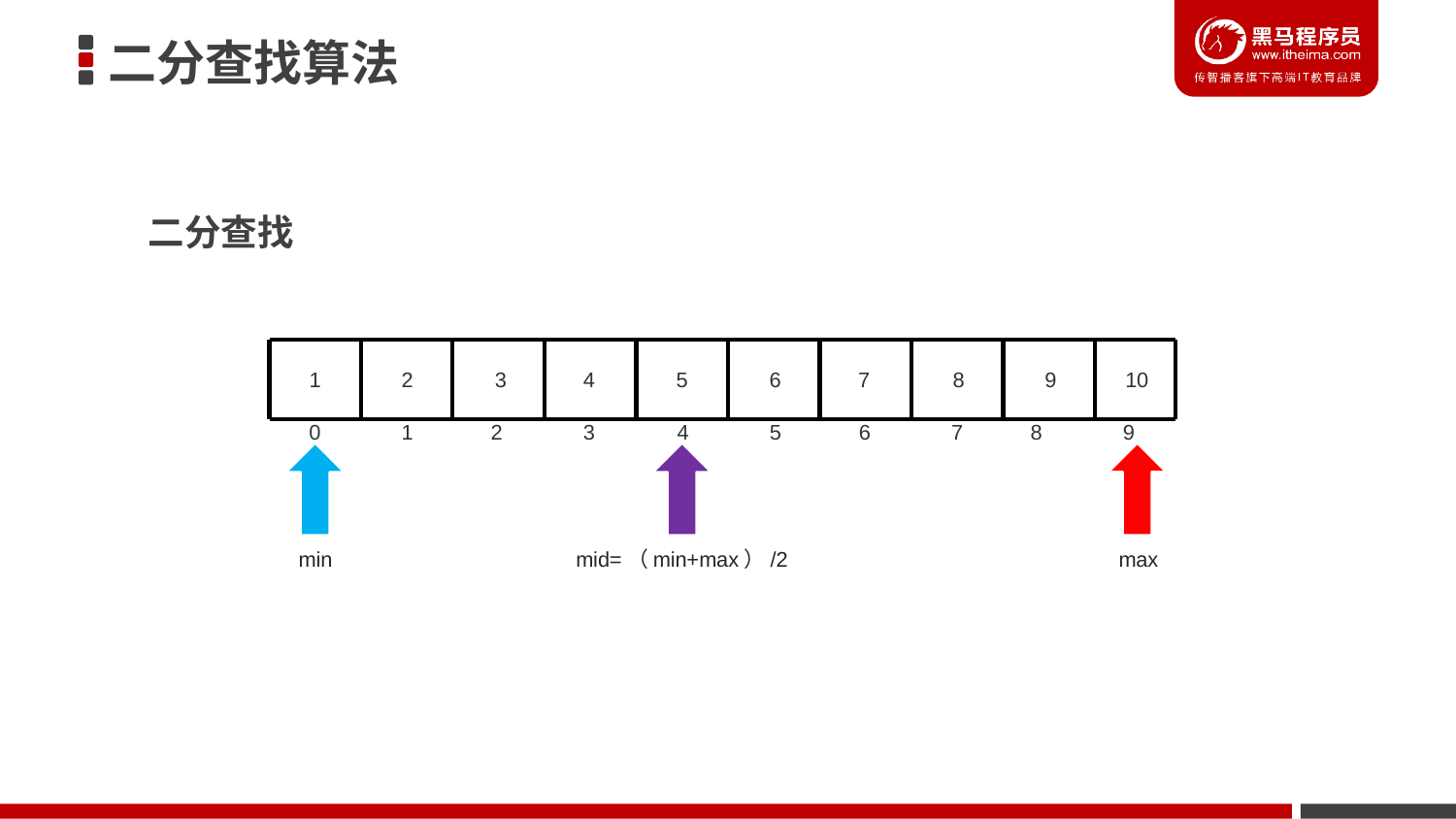

二分查找算法
二分查找
1
2
3
4
5
6
7
8
9
10
0
1
2
3
4
5
6
7
8
9

min
mid=（min+max）/2
max